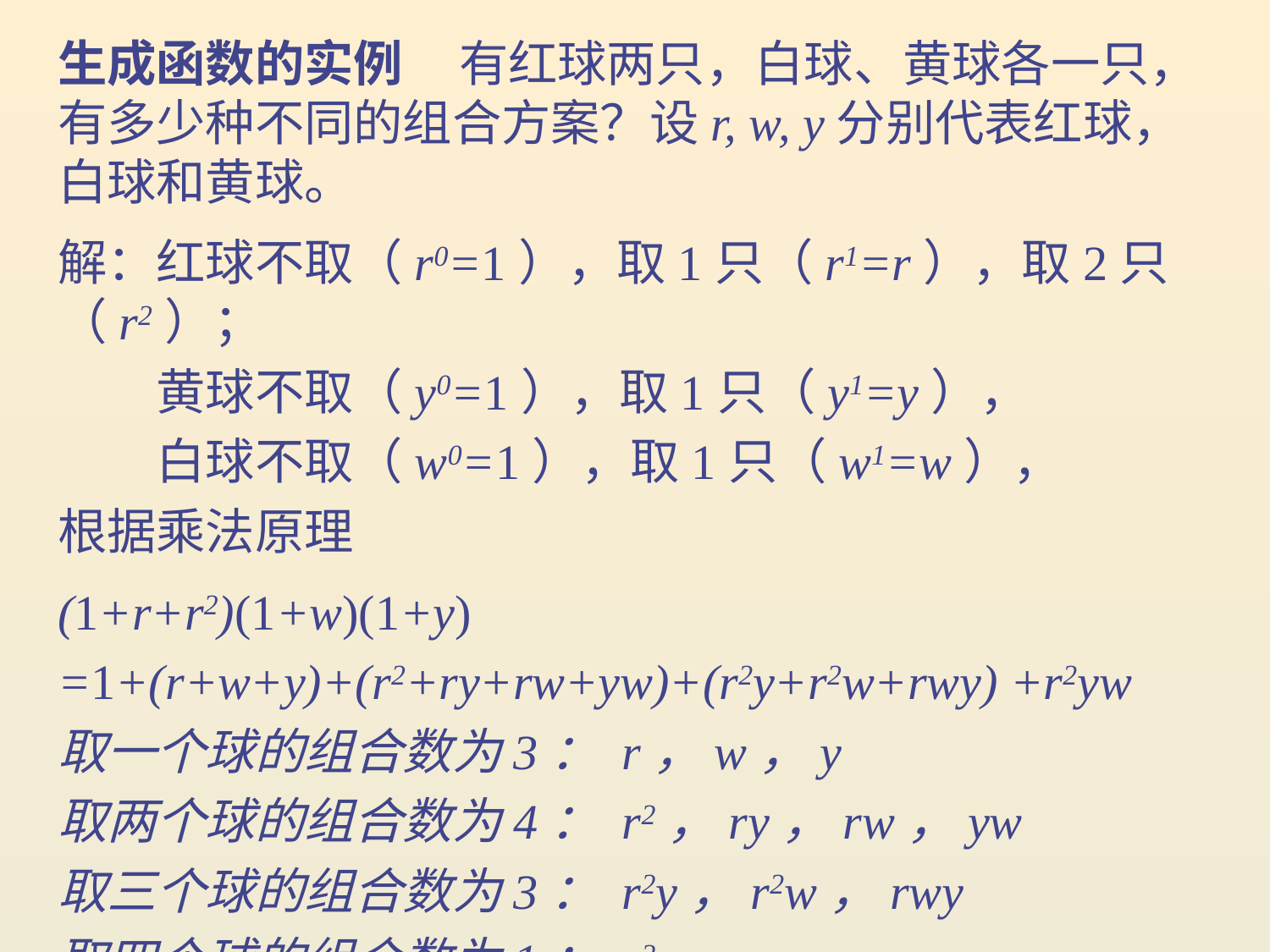

生成函数的实例     有红球两只，白球、黄球各一只，有多少种不同的组合方案？设r, w, y分别代表红球，白球和黄球。
解：红球不取（r0=1），取1只（r1=r），取2只（r2）；
　　黄球不取（y0=1），取1只（y1=y），
　　白球不取（w0=1），取1只（w1=w），
根据乘法原理
(1+r+r2)(1+w)(1+y)
=1+(r+w+y)+(r2+ry+rw+yw)+(r2y+r2w+rwy) +r2yw
取一个球的组合数为3： r，w，y
取两个球的组合数为4： r2，ry，rw，yw
取三个球的组合数为3： r2y，r2w，rwy
取四个球的组合数为1： r2yw